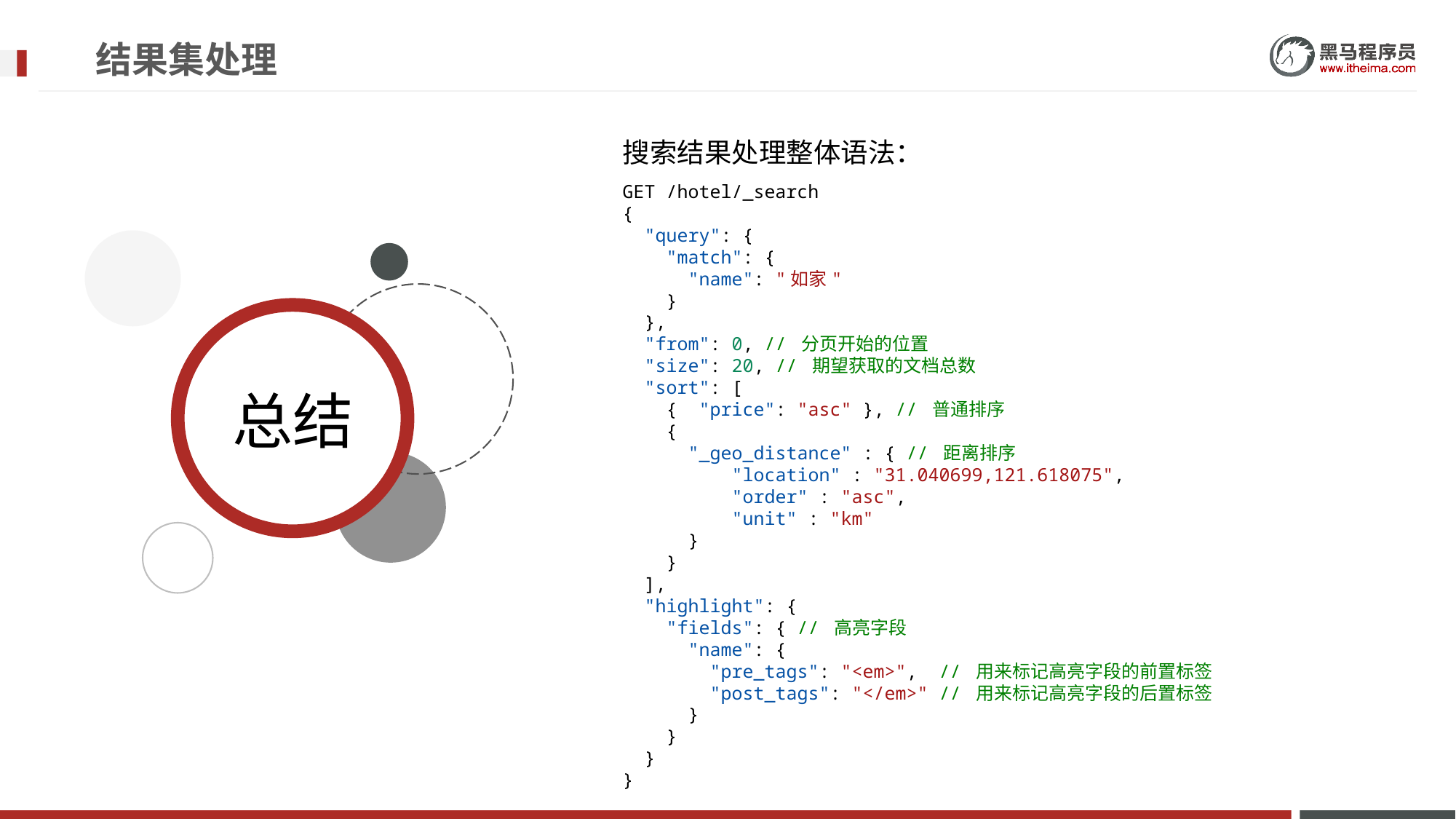

# 结果集处理
搜索结果处理整体语法：

GET /hotel/_search
{
  "query": {
    "match": {
      "name": "如家"
    }
  },
  "from": 0, // 分页开始的位置
  "size": 20, // 期望获取的文档总数
  "sort": [
    {  "price": "asc" }, // 普通排序
    {
      "_geo_distance" : { // 距离排序
          "location" : "31.040699,121.618075",
          "order" : "asc",
          "unit" : "km"
      }
    }
  ],
  "highlight": {
    "fields": { // 高亮字段
      "name": {
        "pre_tags": "<em>",  // 用来标记高亮字段的前置标签
        "post_tags": "</em>" // 用来标记高亮字段的后置标签
      }
    }
  }
}